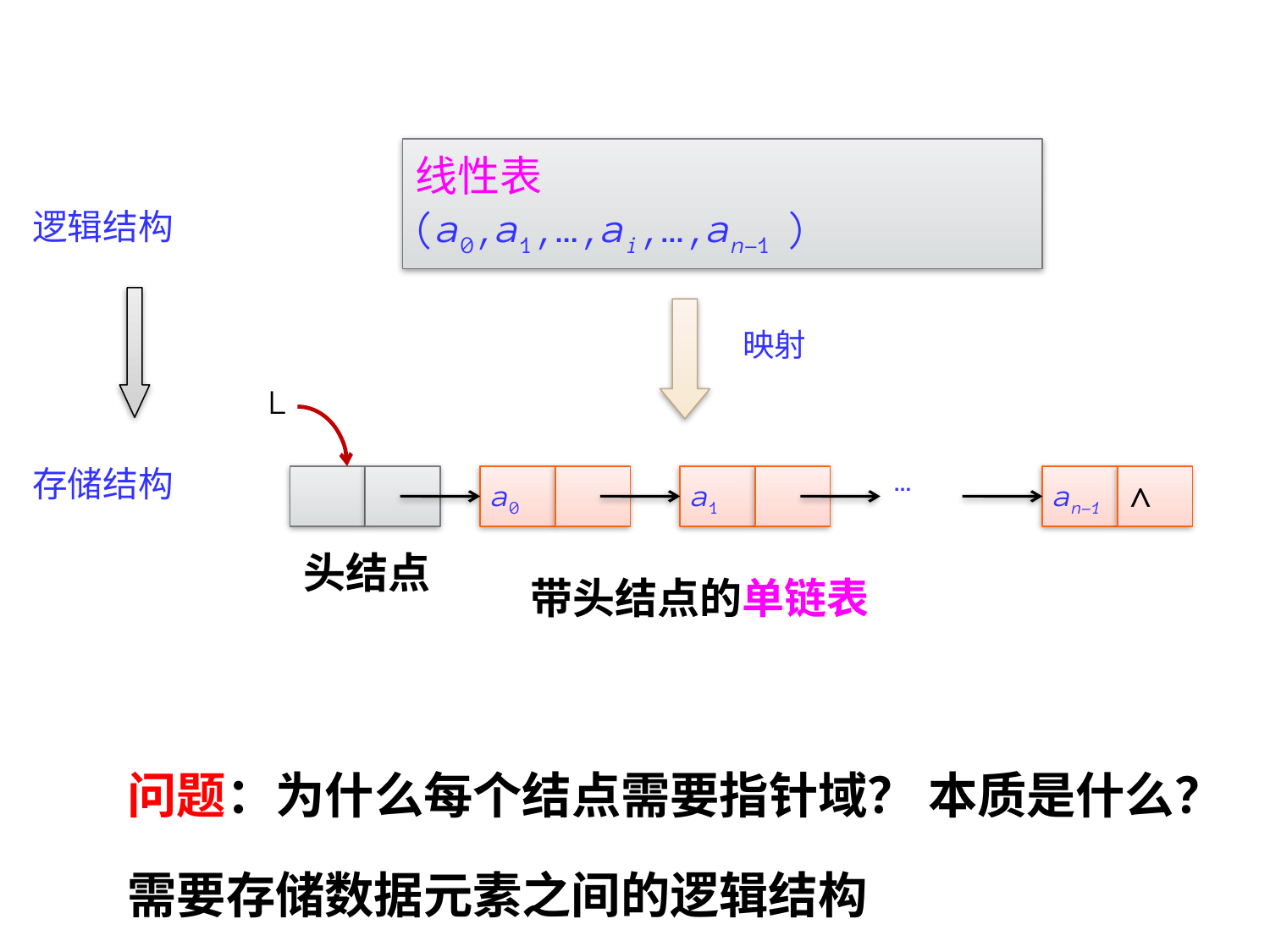

线性表
(a0,a1,…,ai,…,an-1 )
逻辑结构

映射
L

…

a0

a1

an-1
∧

存储结构
头结点
带头结点的单链表
问题：为什么每个结点需要指针域？ 本质是什么？
需要存储数据元素之间的逻辑结构